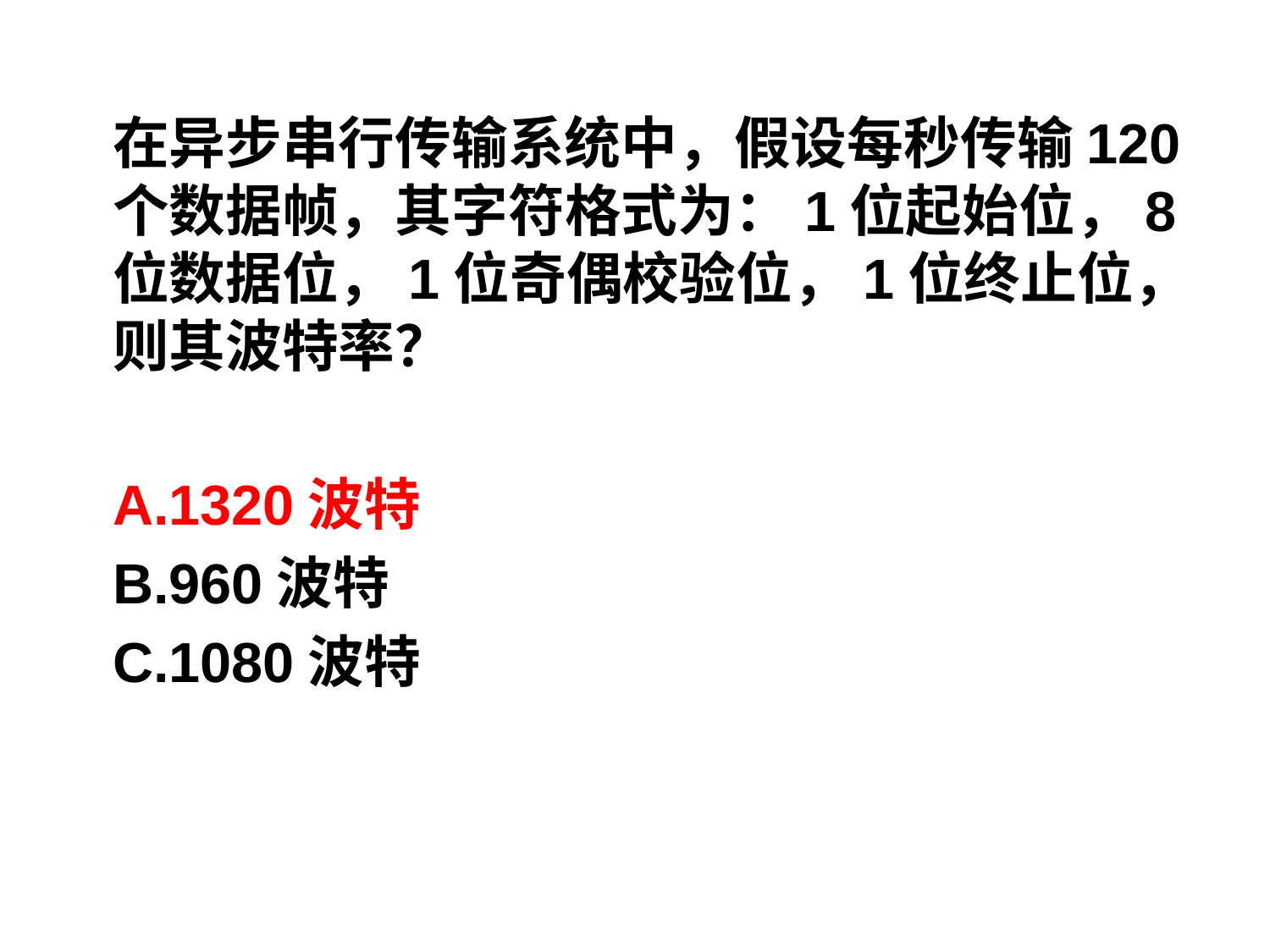

在异步串行传输系统中，假设每秒传输120个数据帧，其字符格式为：1位起始位，8位数据位，1位奇偶校验位，1位终止位，则其波特率？

A.1320波特
B.960波特
C.1080波特